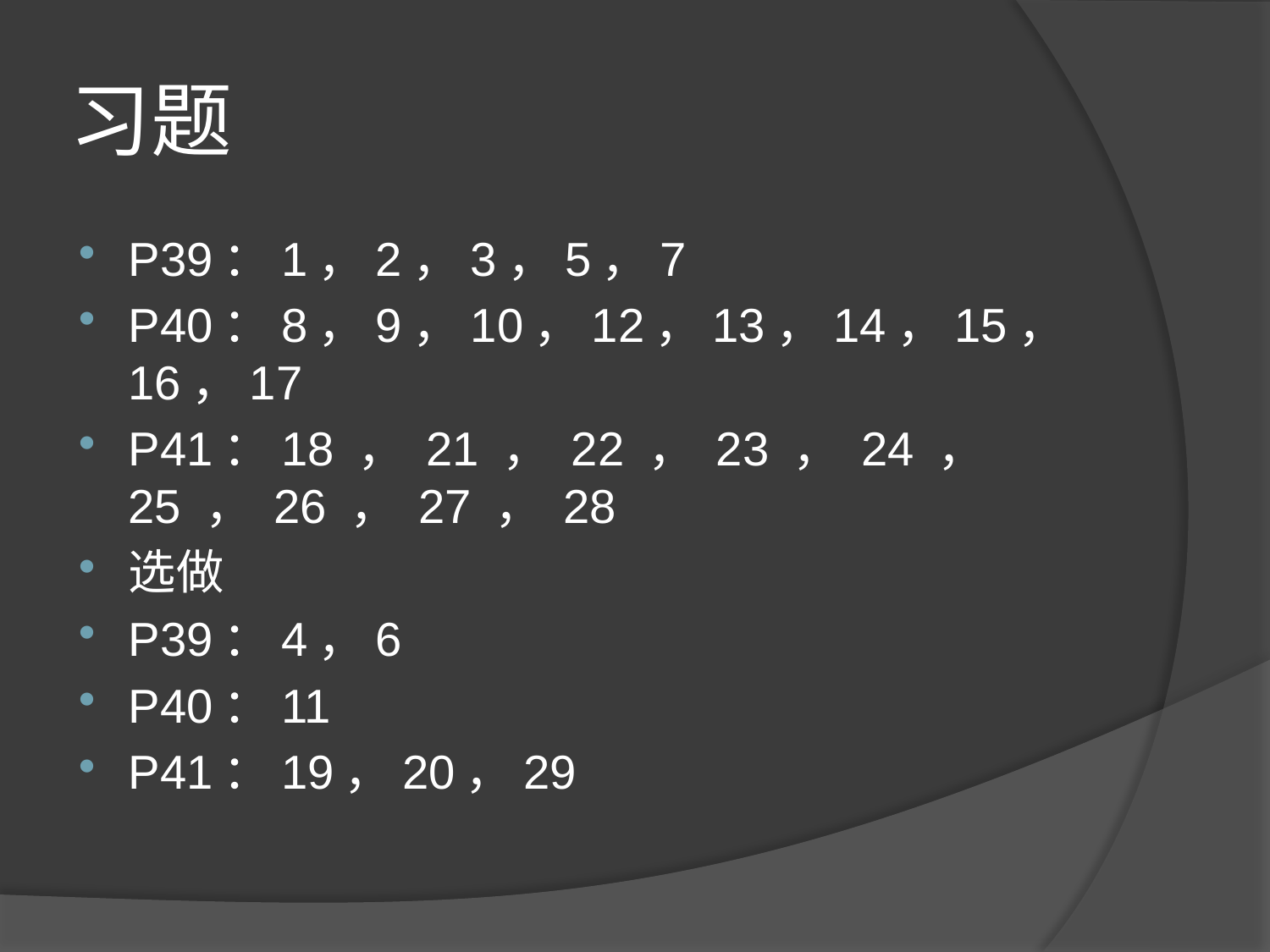

# 习题
P39：1，2，3，5，7
P40：8，9，10，12，13，14，15，16，17
P41：18 ， 21 ， 22 ， 23 ， 24 ， 25 ， 26 ， 27 ， 28
选做
P39：4，6
P40：11
P41：19，20，29